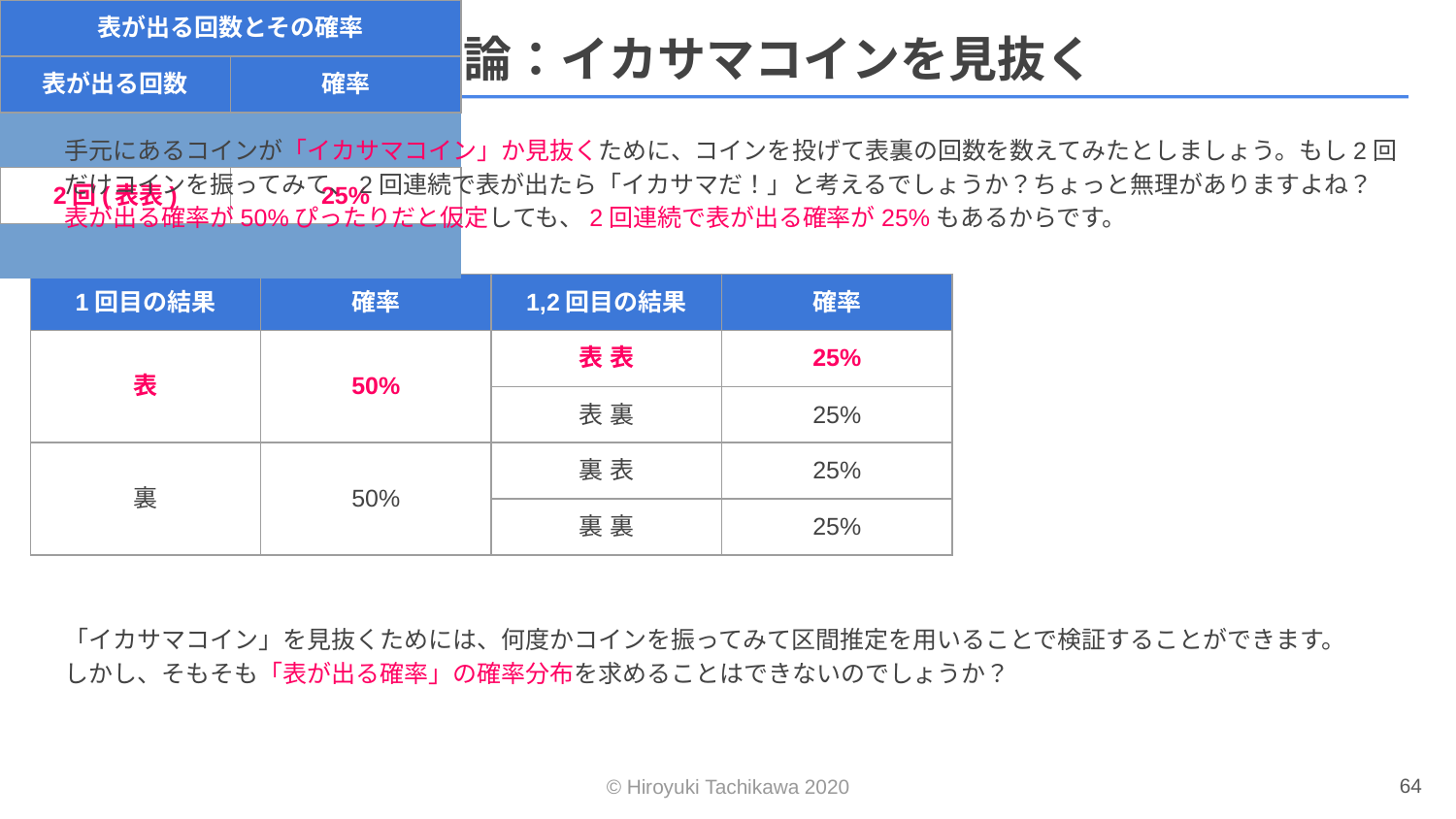

# ベイズ統計基礎理論：イカサマコインを見抜く
手元にあるコインが「イカサマコイン」か見抜くために、コインを投げて表裏の回数を数えてみたとしましょう。もし2回だけコインを振ってみて、2回連続で表が出たら「イカサマだ！」と考えるでしょうか？ちょっと無理がありますよね？
表が出る確率が50%ぴったりだと仮定しても、2回連続で表が出る確率が25%もあるからです。
| 1回目の結果 | 確率 | 1,2回目の結果 | 確率 |
| --- | --- | --- | --- |
| 表 | 50% | 表 表 | 25% |
|  |  | 表 裏 | 25% |
| 裏 | 50% | 裏 表 | 25% |
|  |  | 裏 裏 | 25% |
| 表が出る回数とその確率 |  |
| --- | --- |
| 表が出る回数 | 確率 |
|  |  |
| 2回(表表) | 25% |
|  |  |
| 1回(表裏+裏表) | 50% |
| 0回(裏裏) | 25% |
「イカサマコイン」を見抜くためには、何度かコインを振ってみて区間推定を用いることで検証することができます。
しかし、そもそも「表が出る確率」の確率分布を求めることはできないのでしょうか？
64